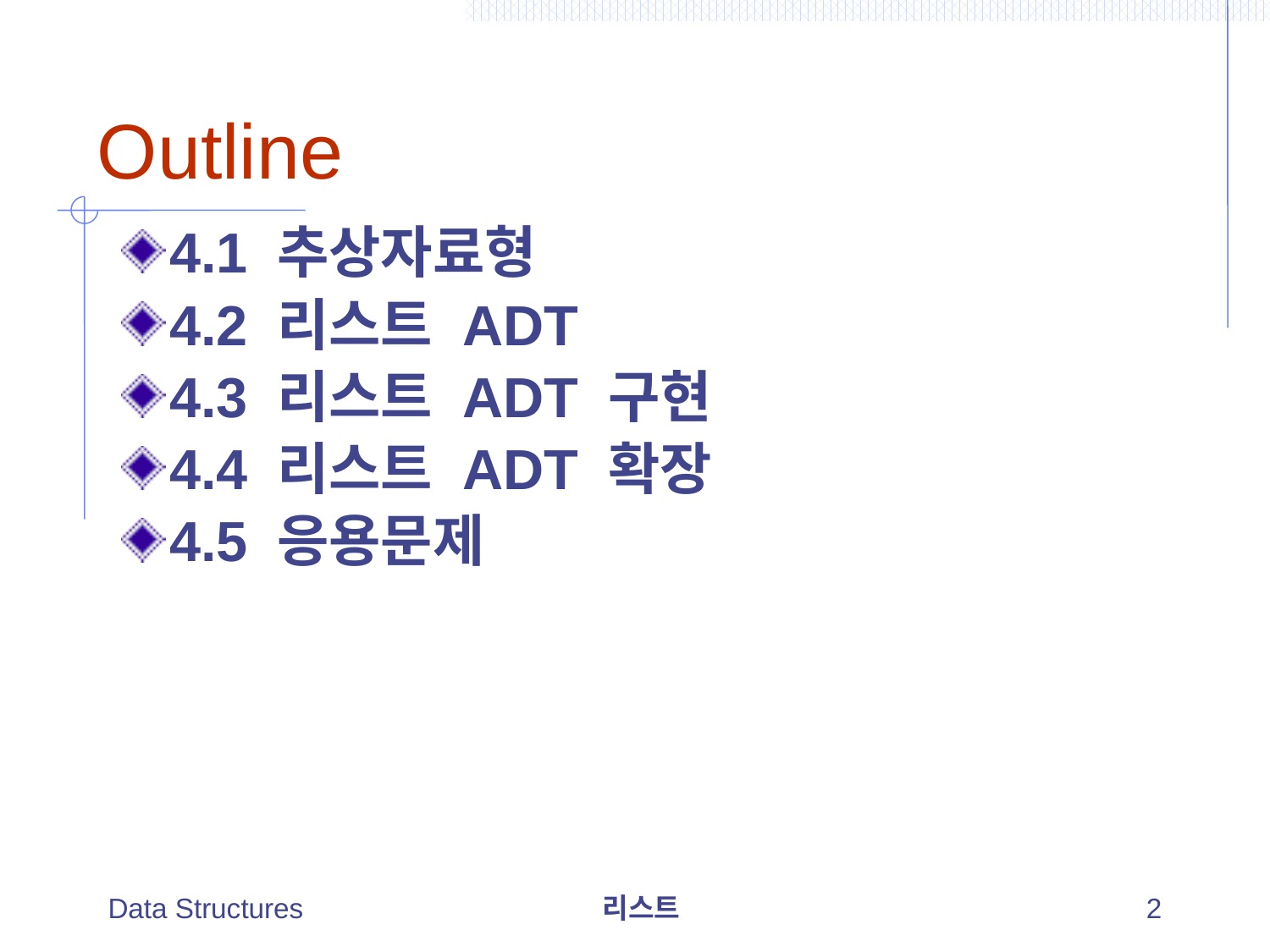

# Outline
4.1 추상자료형
4.2 리스트 ADT
4.3 리스트 ADT 구현
4.4 리스트 ADT 확장
4.5 응용문제
Data Structures
리스트
2